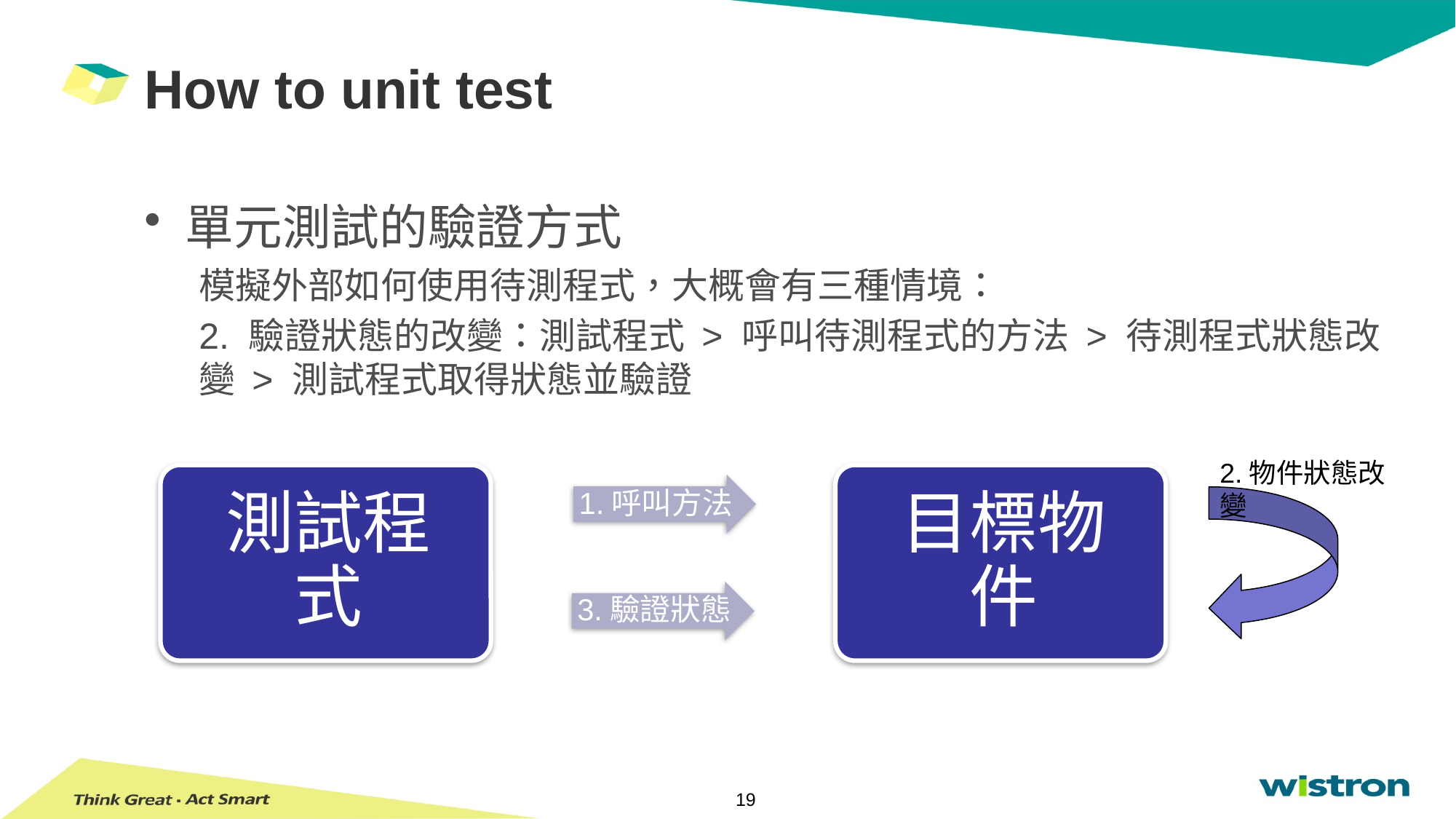

# How to unit test
單元測試的驗證方式
模擬外部如何使用待測程式，大概會有三種情境：
2. 驗證狀態的改變：測試程式 > 呼叫待測程式的方法 > 待測程式狀態改變 > 測試程式取得狀態並驗證

測試程式
1.呼叫方法
目標物件
2.物件狀態改變

3.驗證狀態
19